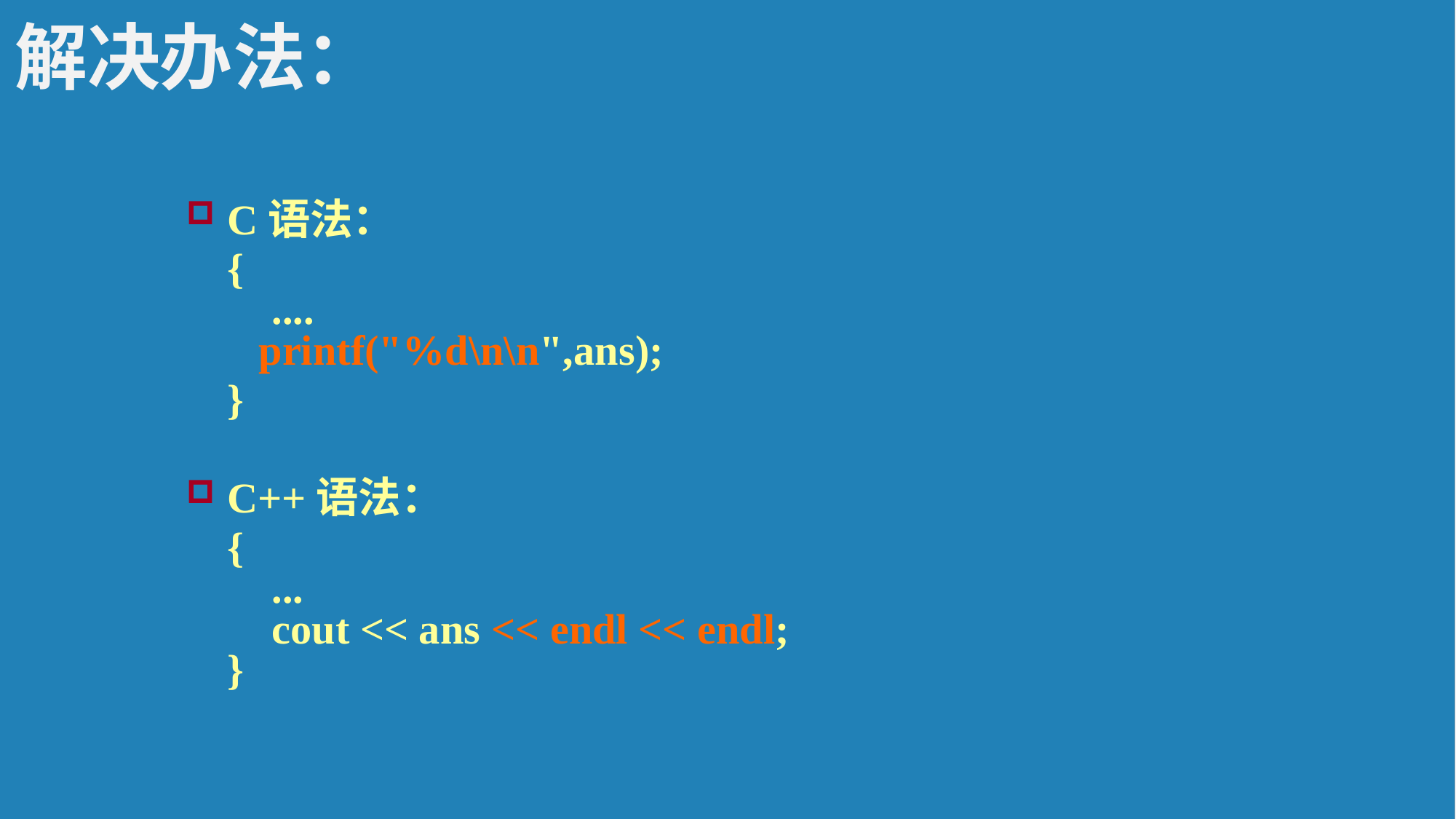

解决办法：
C语法：
	{
    ....
   printf("%d\n\n",ans);
	}

C++语法：
	{
    ...
    cout << ans << endl << endl;
}